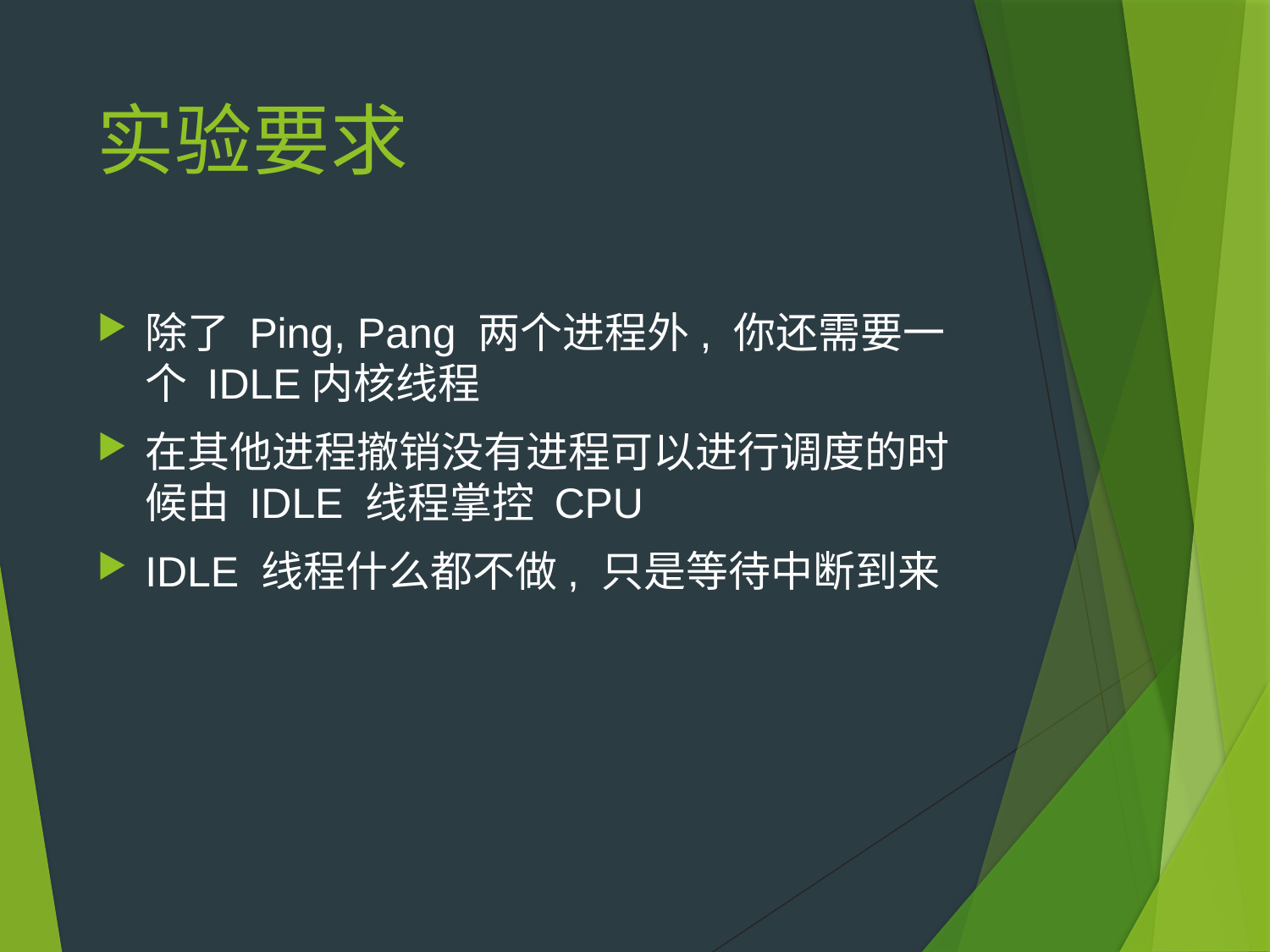

# 实验要求
除了 Ping, Pang 两个进程外, 你还需要一个 IDLE内核线程
在其他进程撤销没有进程可以进行调度的时候由 IDLE 线程掌控 CPU
IDLE 线程什么都不做, 只是等待中断到来